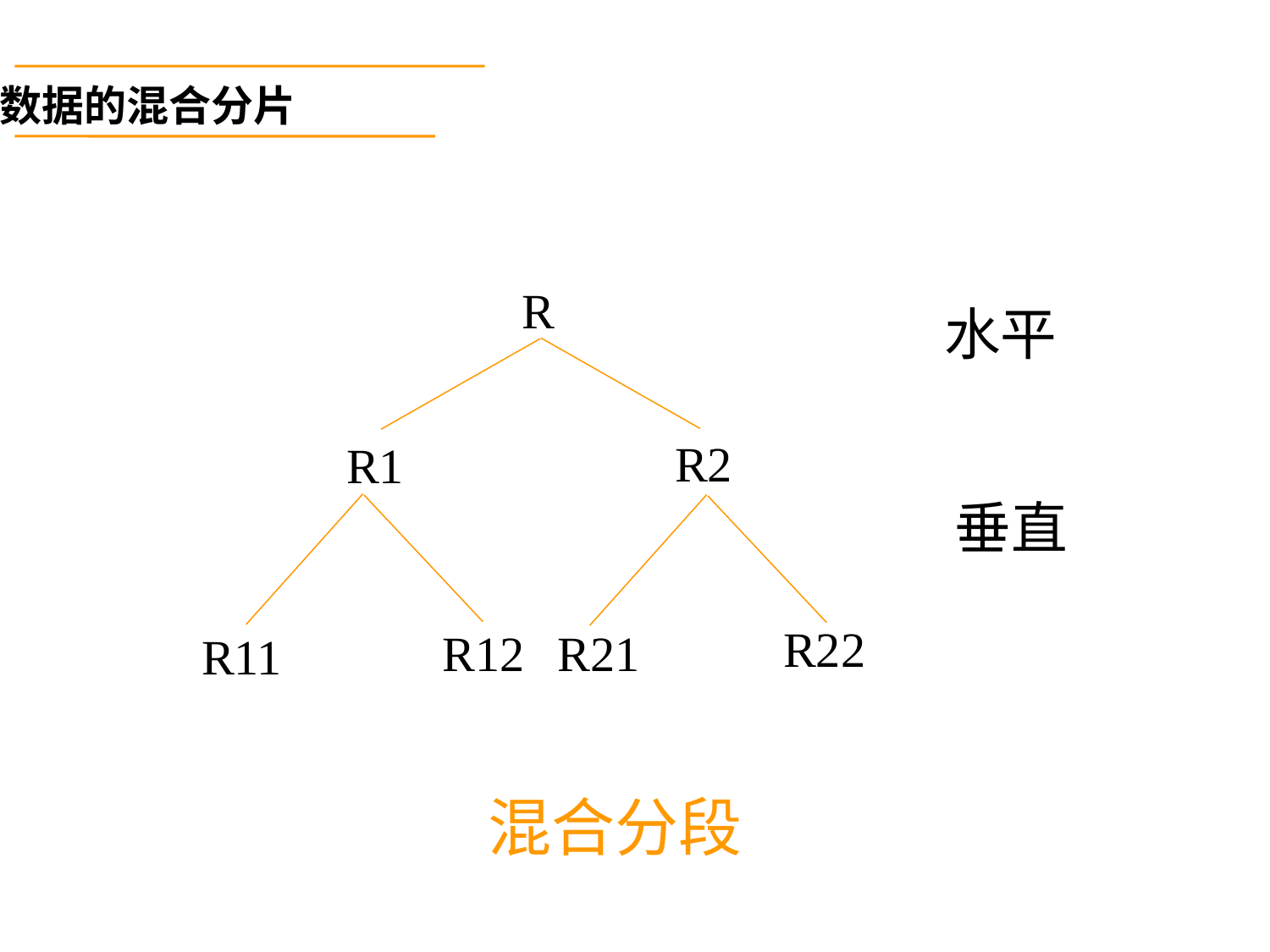

数据的混合分片

R
水平

R2
R1
垂直

R22
R12
R21
R11
# 混合分段